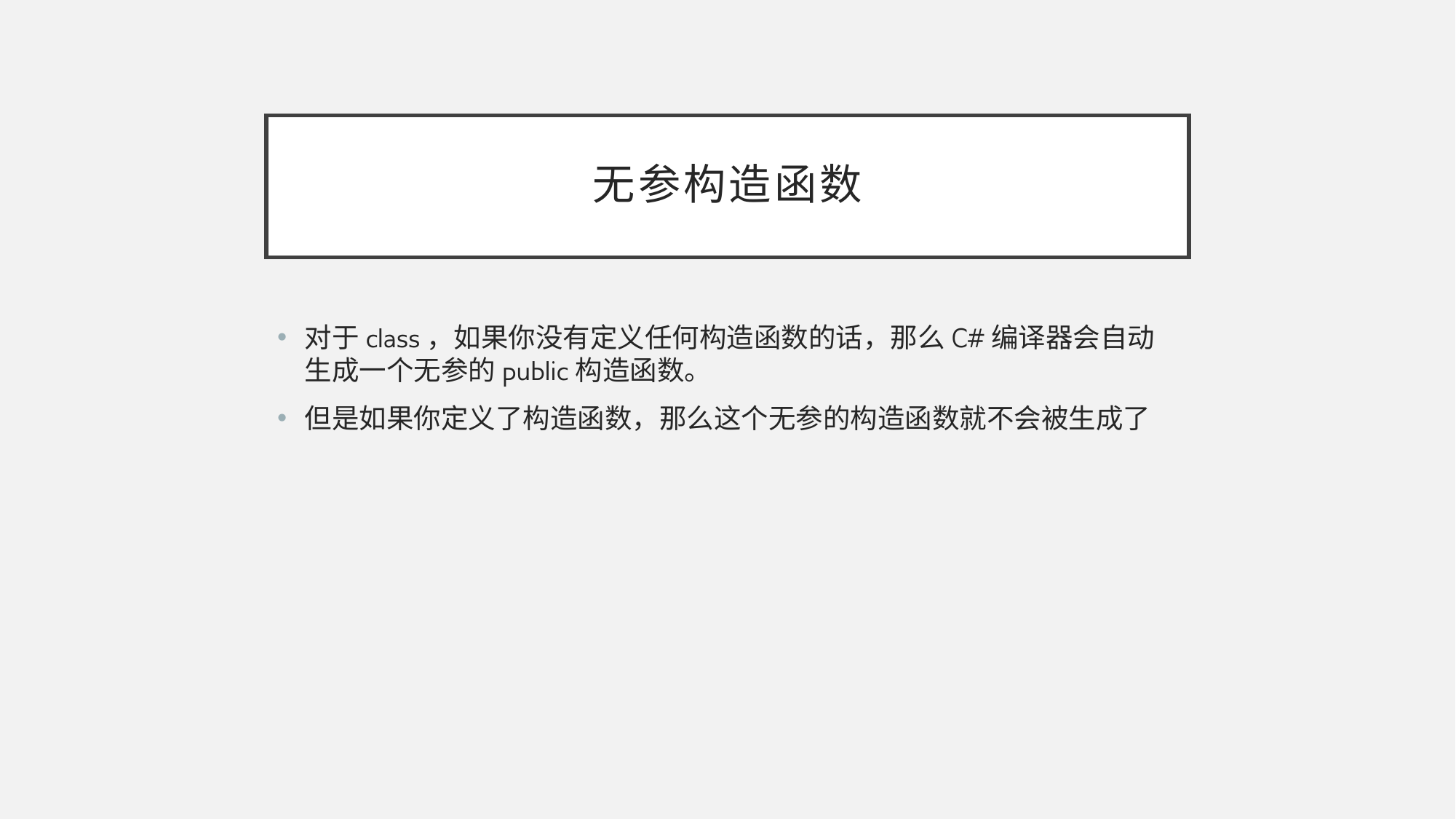

# 无参构造函数
对于class，如果你没有定义任何构造函数的话，那么C#编译器会自动生成一个无参的public构造函数。
但是如果你定义了构造函数，那么这个无参的构造函数就不会被生成了